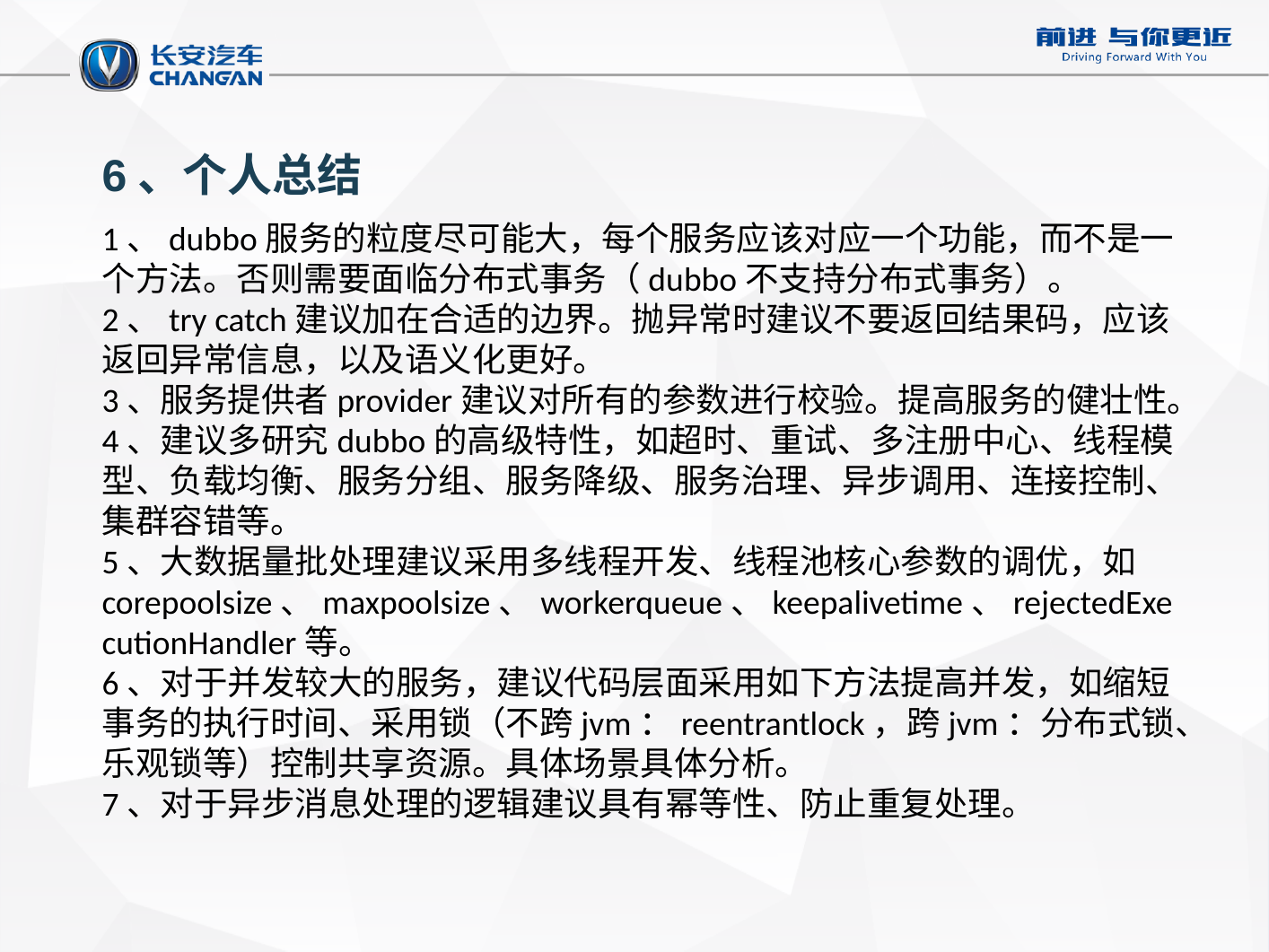

6、个人总结
1、dubbo服务的粒度尽可能大，每个服务应该对应一个功能，而不是一个方法。否则需要面临分布式事务（dubbo不支持分布式事务）。
2、try catch建议加在合适的边界。抛异常时建议不要返回结果码，应该返回异常信息，以及语义化更好。
3、服务提供者provider建议对所有的参数进行校验。提高服务的健壮性。
4、建议多研究dubbo的高级特性，如超时、重试、多注册中心、线程模型、负载均衡、服务分组、服务降级、服务治理、异步调用、连接控制、集群容错等。
5、大数据量批处理建议采用多线程开发、线程池核心参数的调优，如corepoolsize、maxpoolsize、workerqueue、keepalivetime、rejectedExecutionHandler等。
6、对于并发较大的服务，建议代码层面采用如下方法提高并发，如缩短事务的执行时间、采用锁（不跨jvm：reentrantlock，跨jvm：分布式锁、乐观锁等）控制共享资源。具体场景具体分析。
7、对于异步消息处理的逻辑建议具有幂等性、防止重复处理。